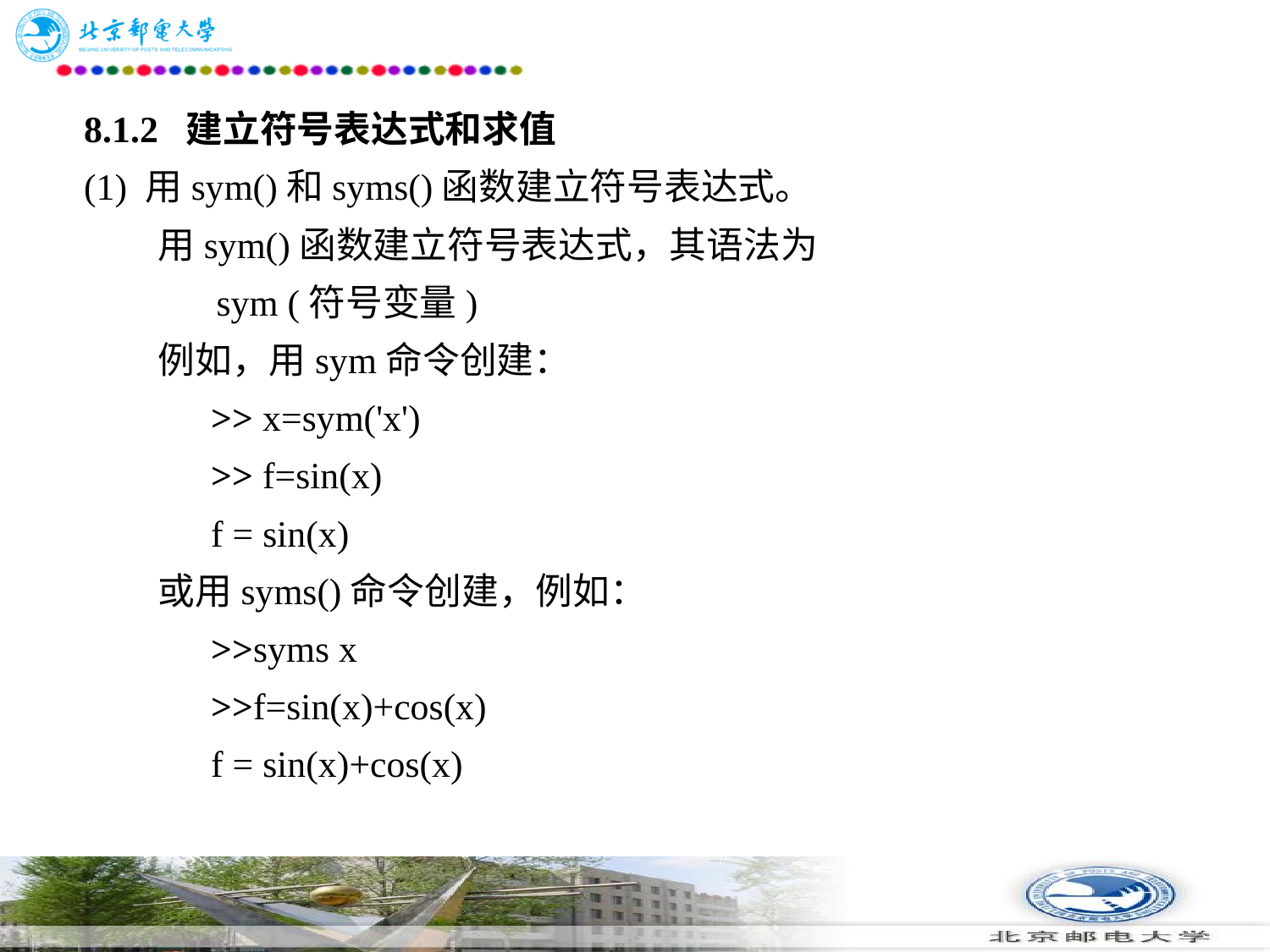

# 8.1.2  建立符号表达式和求值 (1) 用sym()和syms()函数建立符号表达式。 　　用sym()函数建立符号表达式，其语法为 　　      sym (符号变量) 　　例如，用sym命令创建： >> x=sym('x') 　　	>> f=sin(x) 　　	f = sin(x) 　　或用syms()命令创建，例如： 　　	>>syms x 　　	>>f=sin(x)+cos(x) 　　	f = sin(x)+cos(x)